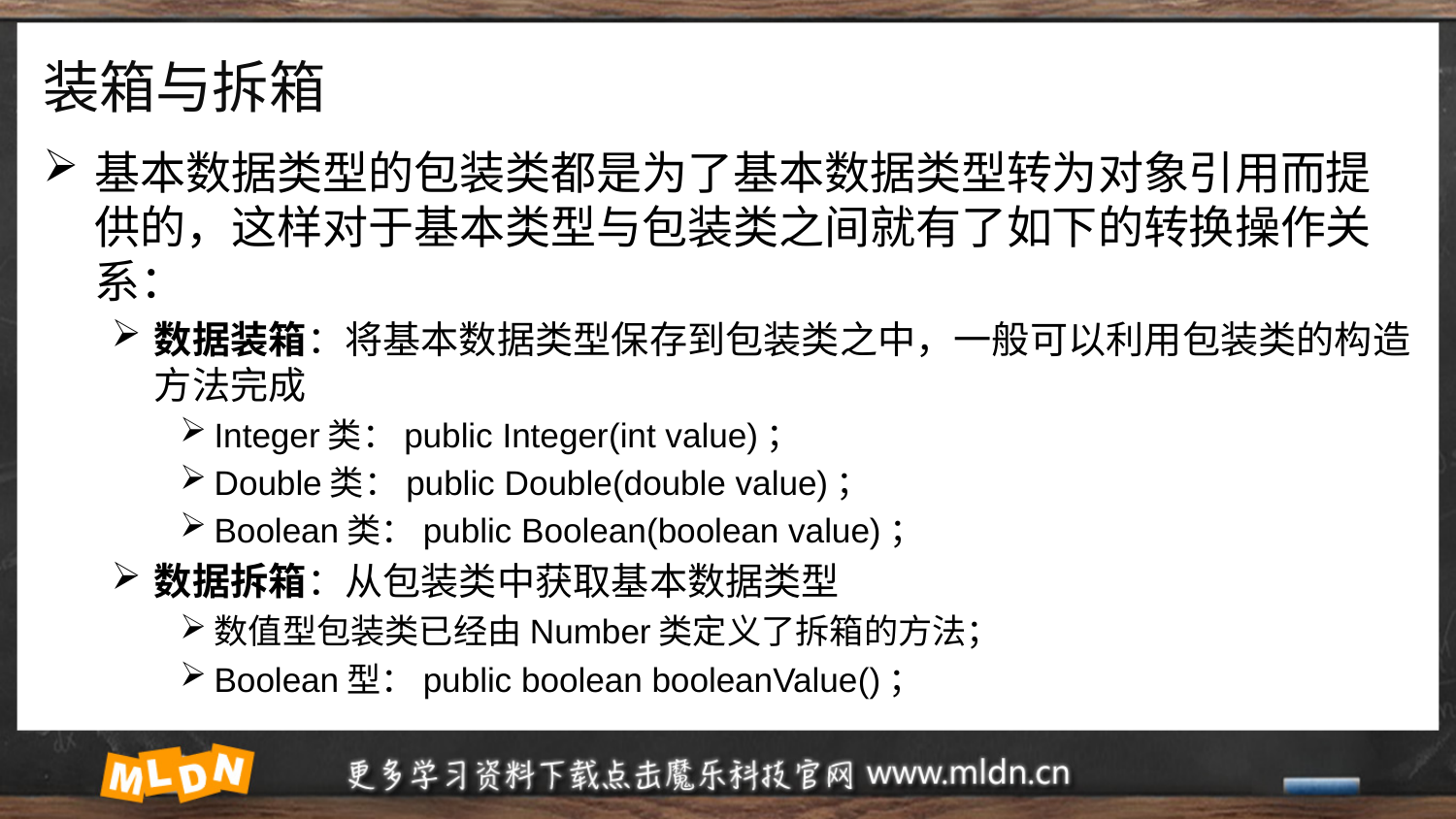

# 装箱与拆箱
基本数据类型的包装类都是为了基本数据类型转为对象引用而提供的，这样对于基本类型与包装类之间就有了如下的转换操作关系：
数据装箱：将基本数据类型保存到包装类之中，一般可以利用包装类的构造方法完成
Integer类：public Integer​(int value)；
Double类：public Double​(double value)；
Boolean类：public Boolean​(boolean value)；
数据拆箱：从包装类中获取基本数据类型
数值型包装类已经由Number类定义了拆箱的方法；
Boolean型：public boolean booleanValue​()；